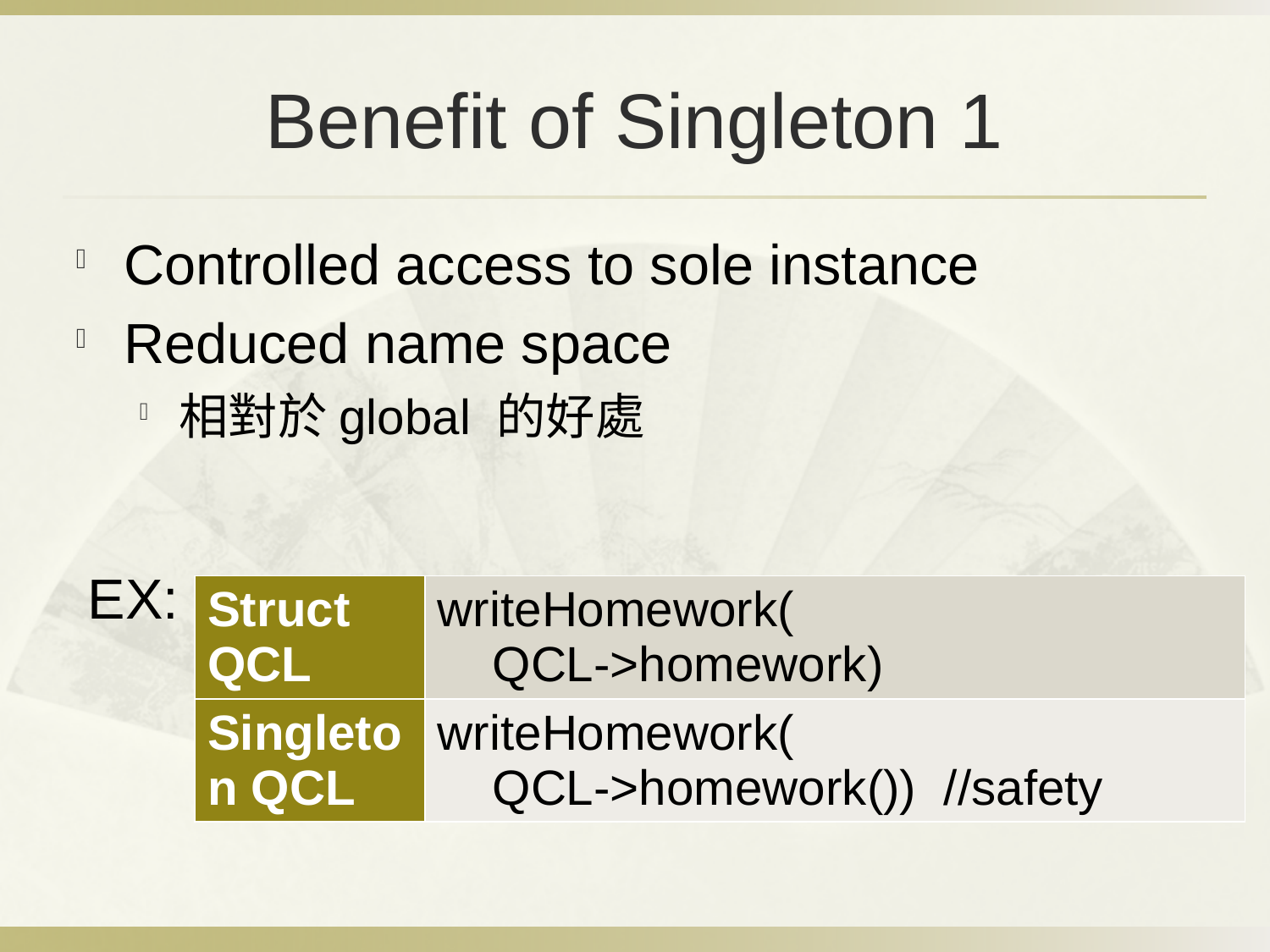

# Benefit of Singleton 1
Controlled access to sole instance
Reduced name space
相對於global 的好處
EX:
| Struct QCL | writeHomework( QCL->homework) |
| --- | --- |
| Singleton QCL | writeHomework( QCL->homework()) //safety |